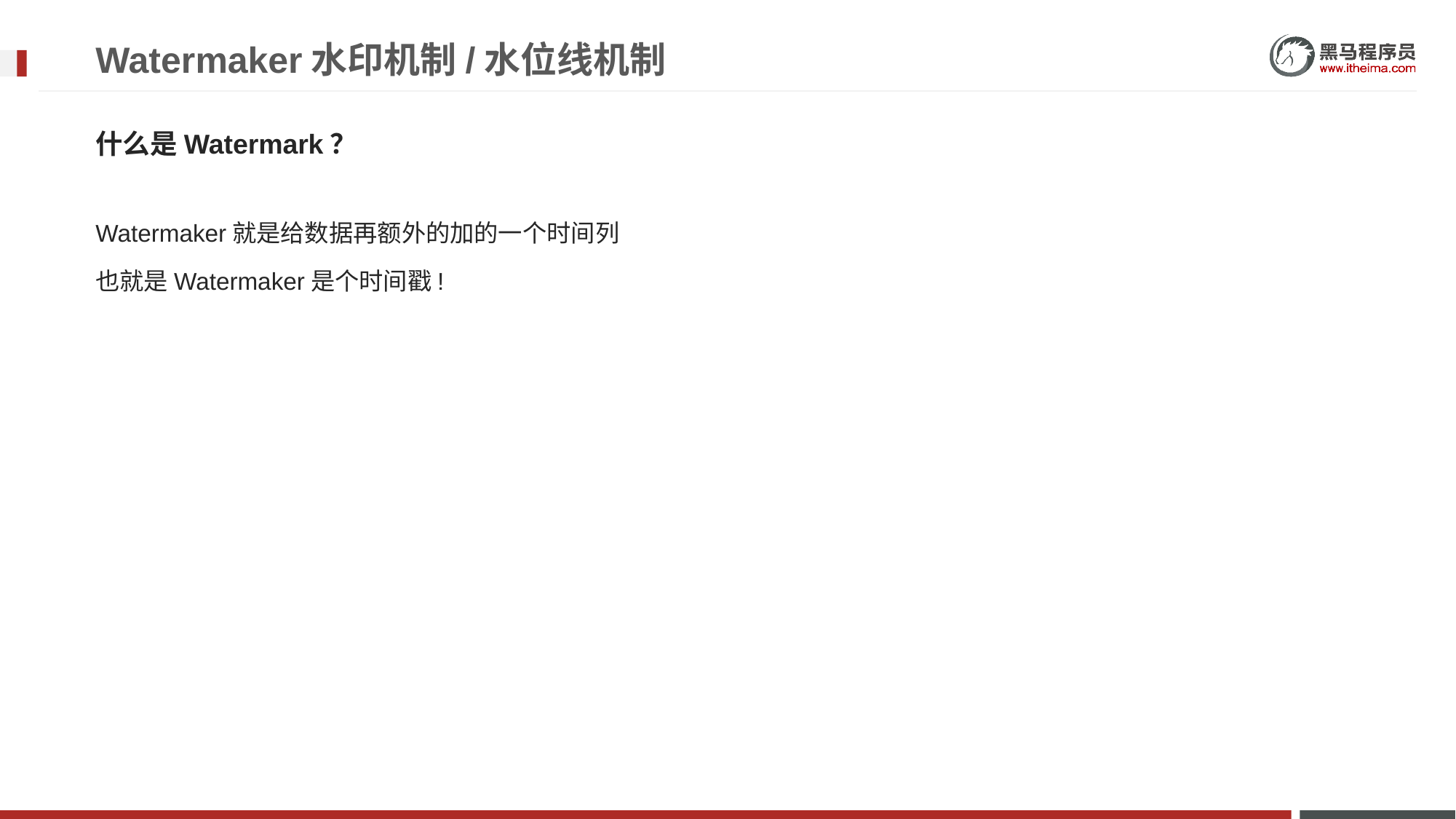

# Watermaker水印机制/水位线机制
什么是Watermark？
Watermaker就是给数据再额外的加的一个时间列
也就是Watermaker是个时间戳!